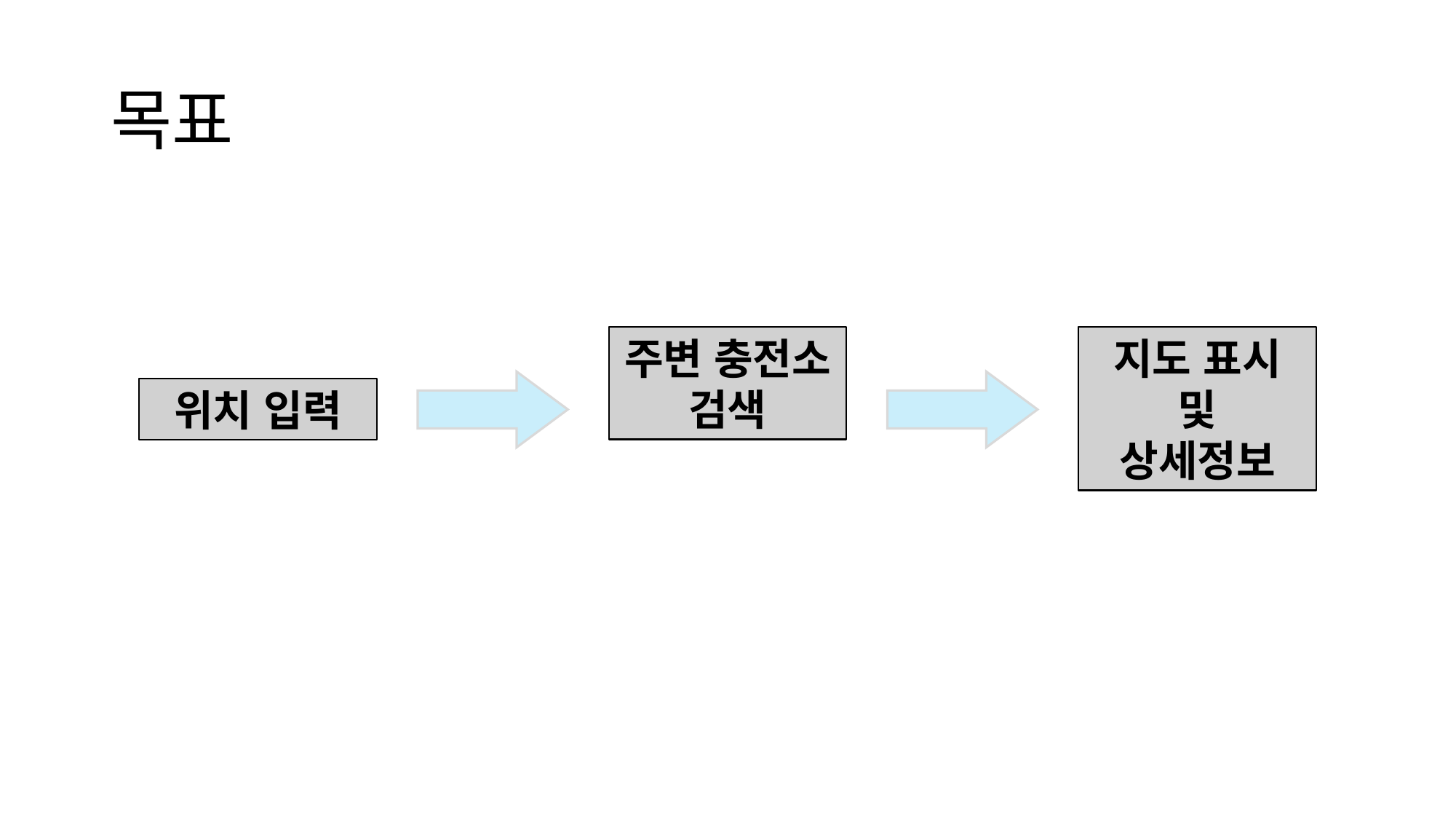

# 목표
지도 표시
및
상세정보
주변 충전소 검색

위치 입력